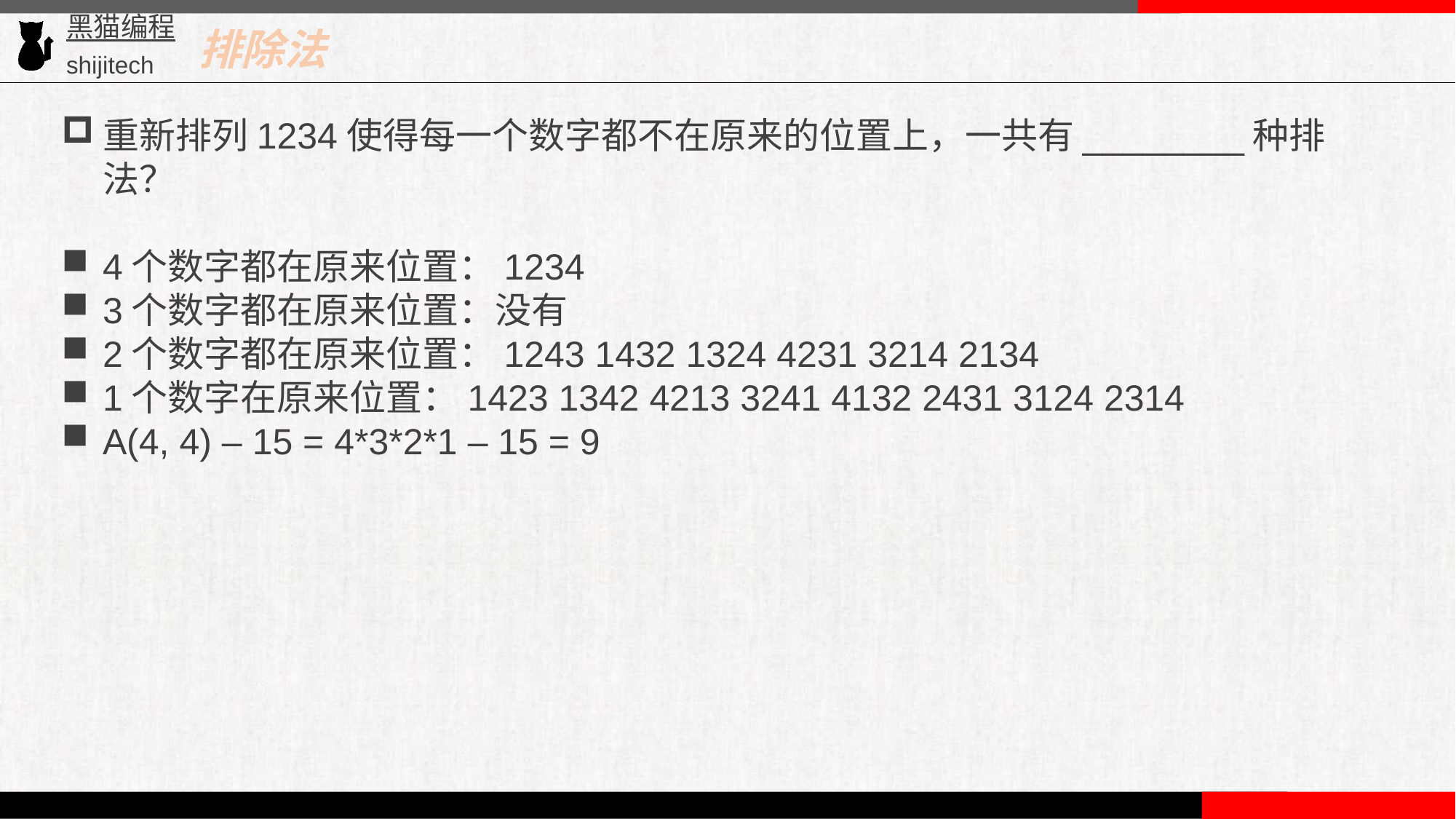

排除法
重新排列1234使得每一个数字都不在原来的位置上，一共有________种排法？

4个数字都在原来位置：1234
3个数字都在原来位置：没有
2个数字都在原来位置：1243 1432 1324 4231 3214 2134
1个数字在原来位置：1423 1342 4213 3241 4132 2431 3124 2314
A(4, 4) – 15 = 4*3*2*1 – 15 = 9